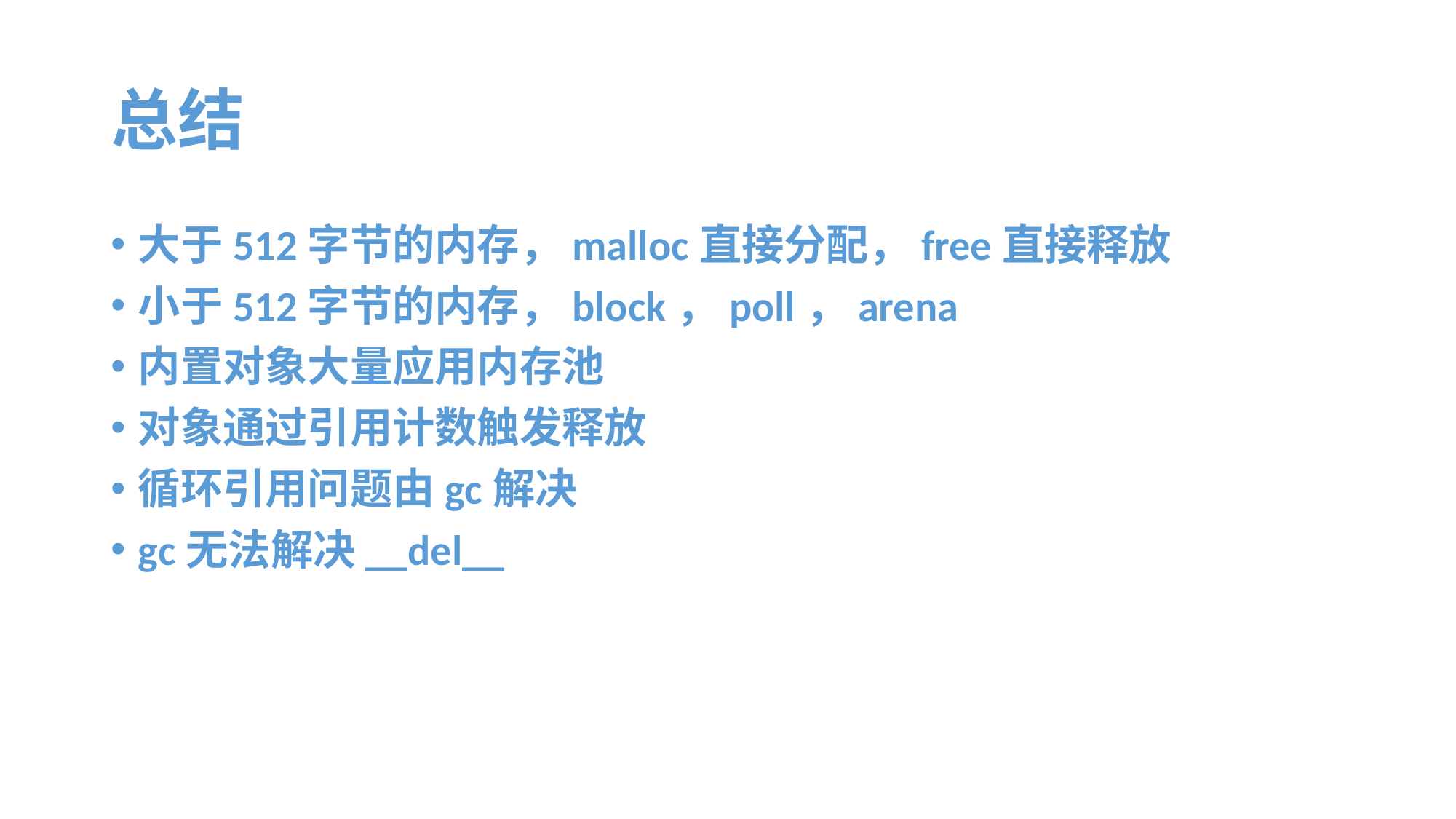

# 总结
大于512字节的内存，malloc直接分配，free直接释放
小于512字节的内存，block，poll，arena
内置对象大量应用内存池
对象通过引用计数触发释放
循环引用问题由gc解决
gc无法解决__del__